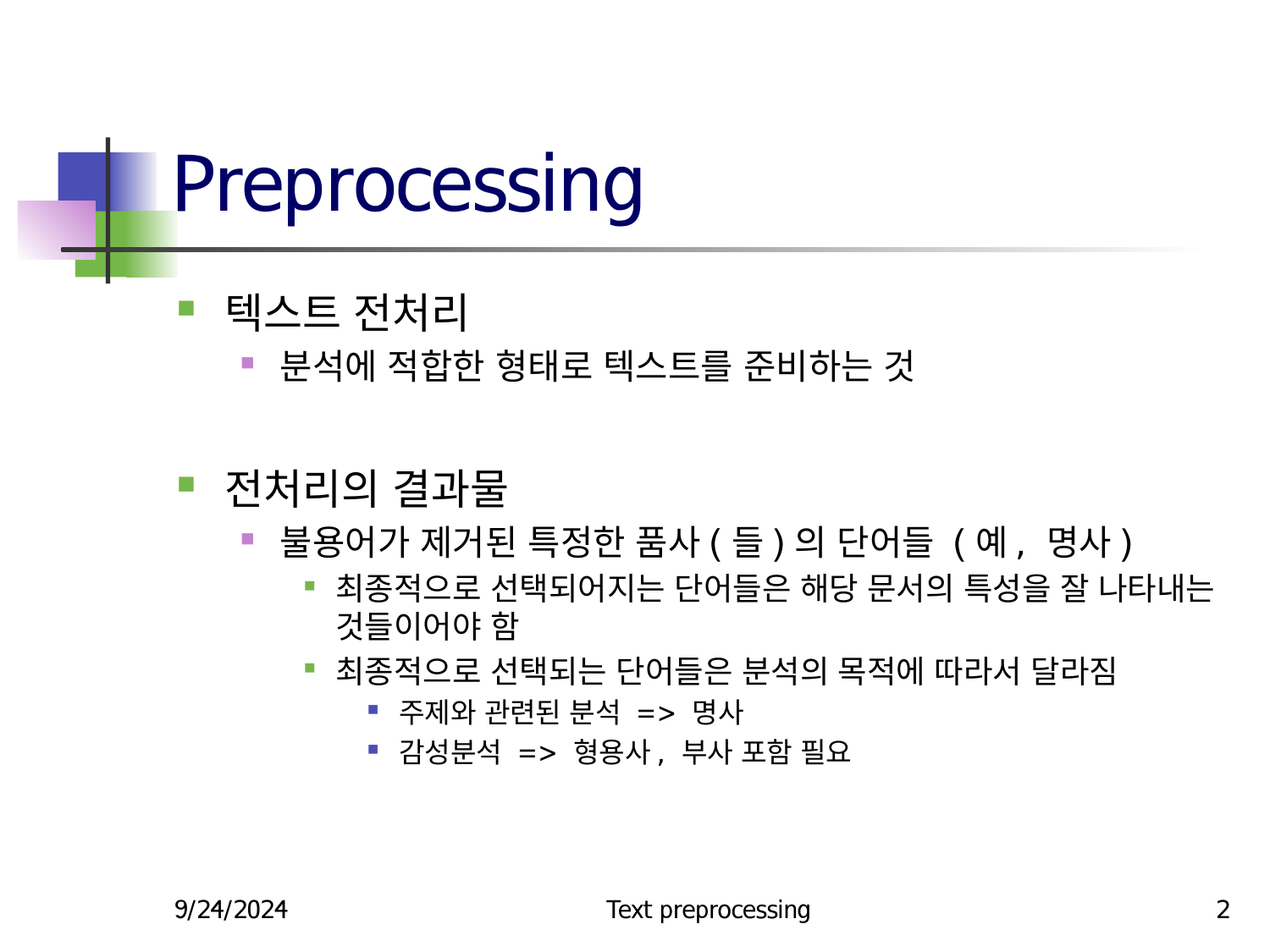

# Preprocessing
텍스트 전처리
분석에 적합한 형태로 텍스트를 준비하는 것

전처리의 결과물
불용어가 제거된 특정한 품사(들)의 단어들 (예, 명사)
최종적으로 선택되어지는 단어들은 해당 문서의 특성을 잘 나타내는 것들이어야 함
최종적으로 선택되는 단어들은 분석의 목적에 따라서 달라짐
주제와 관련된 분석 => 명사
감성분석 => 형용사, 부사 포함 필요
9/24/2024
Text preprocessing
2